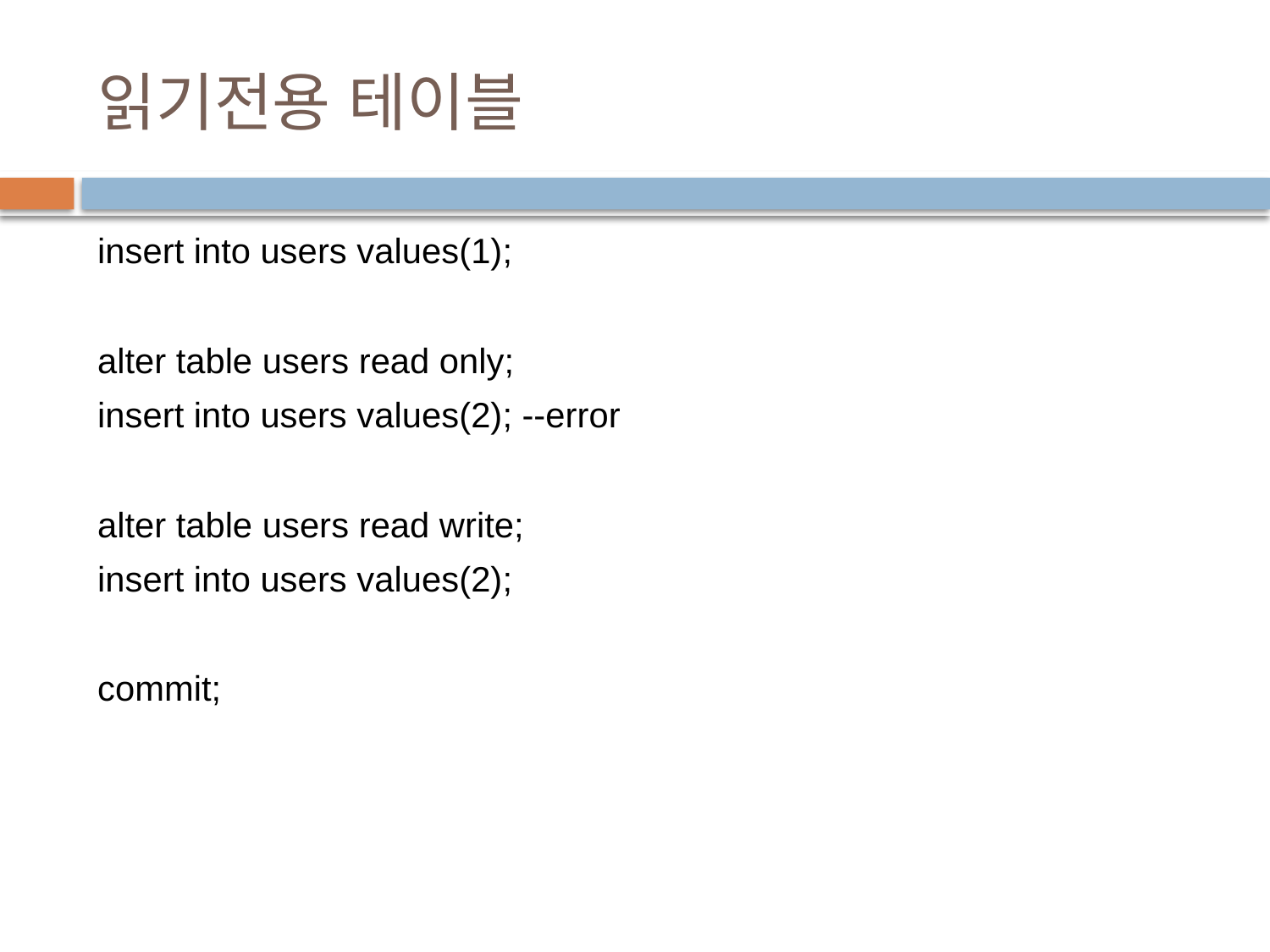

# 읽기전용 테이블
insert into users values(1);

alter table users read only;
insert into users values(2); --error

alter table users read write;
insert into users values(2);

commit;